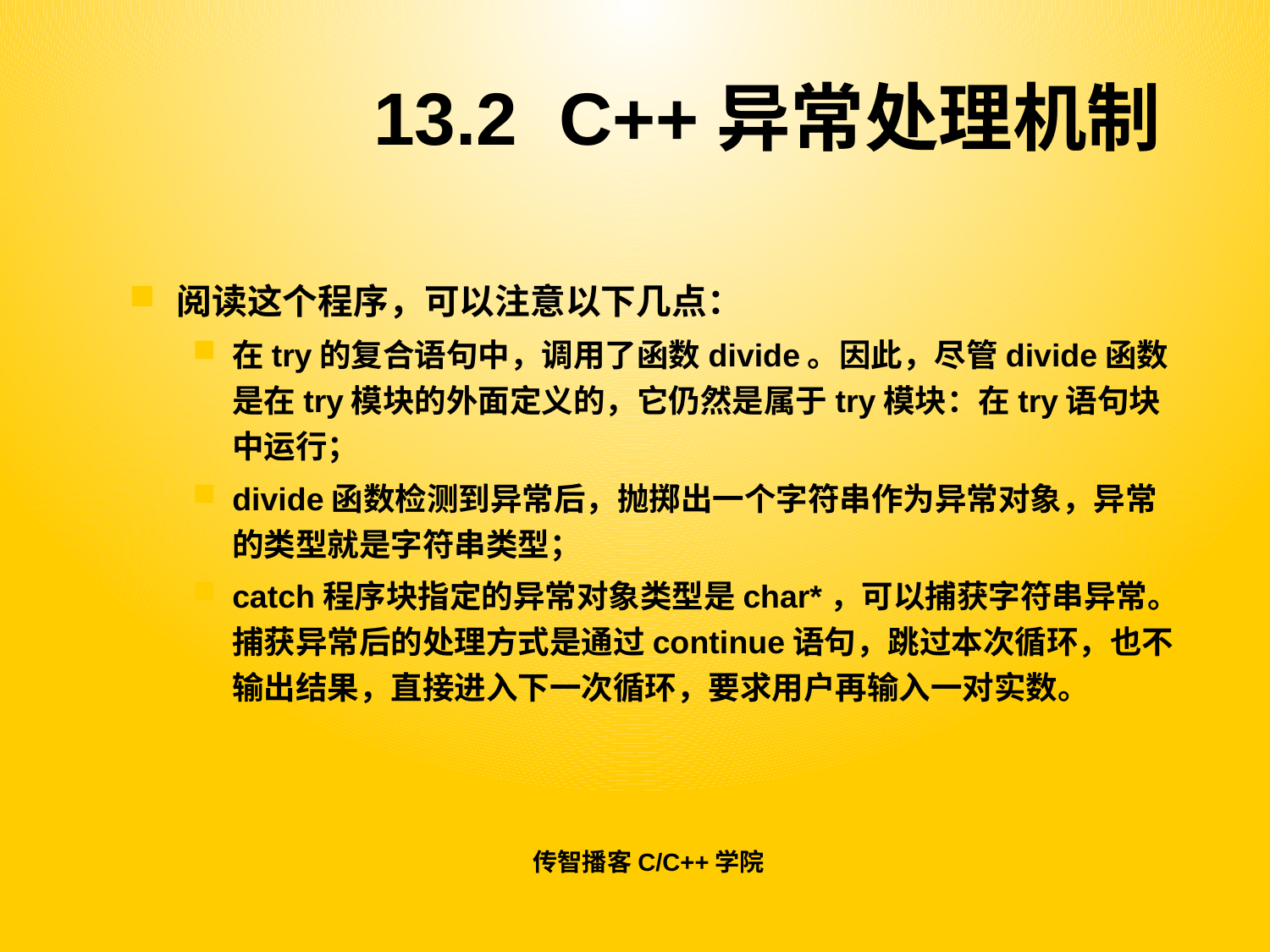

# 13.2  C++异常处理机制
阅读这个程序，可以注意以下几点：
在try的复合语句中，调用了函数divide。因此，尽管divide函数是在try模块的外面定义的，它仍然是属于try模块：在try语句块中运行；
divide函数检测到异常后，抛掷出一个字符串作为异常对象，异常的类型就是字符串类型；
catch程序块指定的异常对象类型是char*，可以捕获字符串异常。捕获异常后的处理方式是通过continue语句，跳过本次循环，也不输出结果，直接进入下一次循环，要求用户再输入一对实数。
传智播客C/C++学院